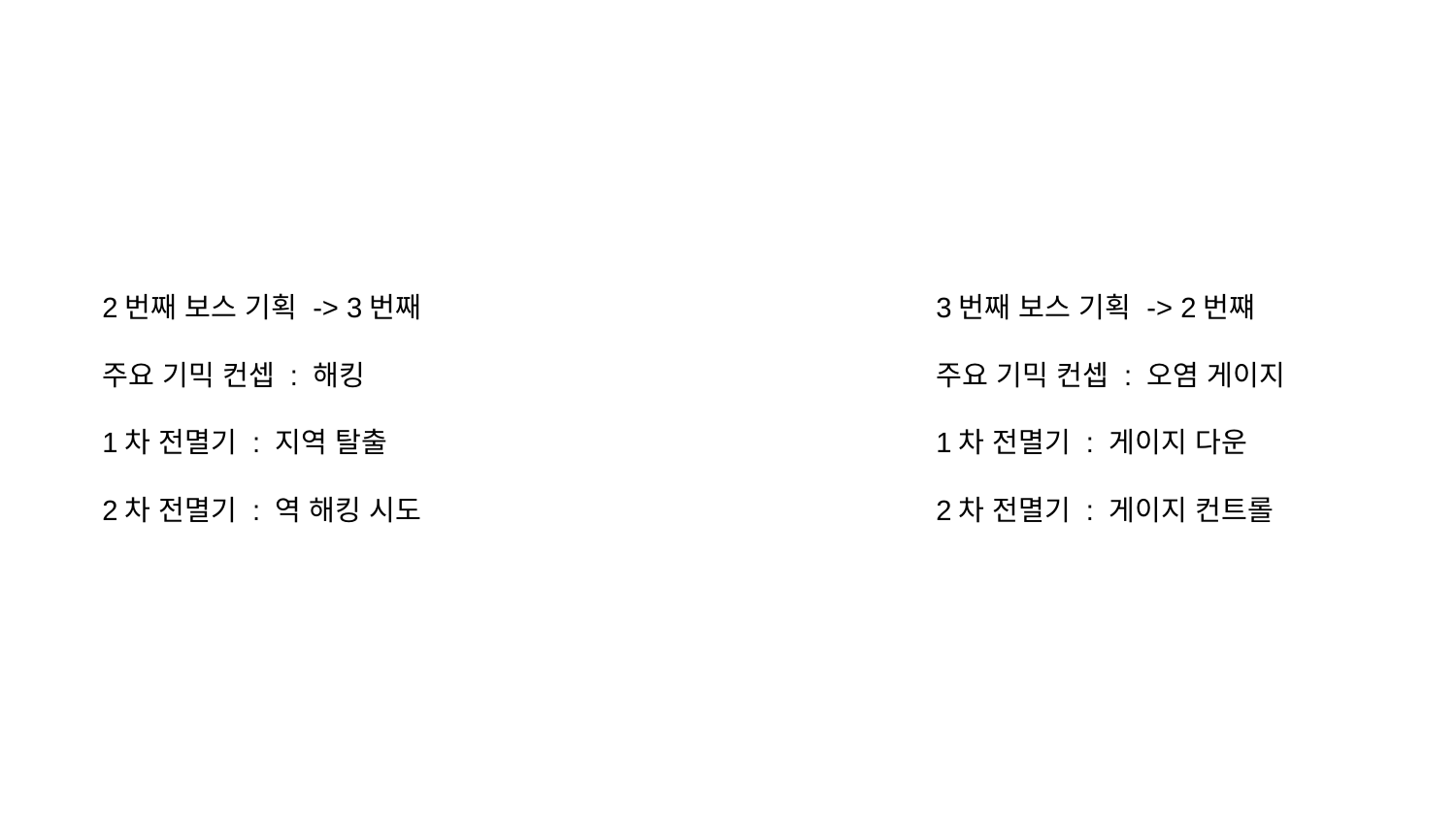

2번째 보스 기획 -> 3번째

주요 기믹 컨셉 : 해킹

1차 전멸기 : 지역 탈출

2차 전멸기 : 역 해킹 시도
3번째 보스 기획 -> 2번쨰

주요 기믹 컨셉 : 오염 게이지

1차 전멸기 : 게이지 다운

2차 전멸기 : 게이지 컨트롤